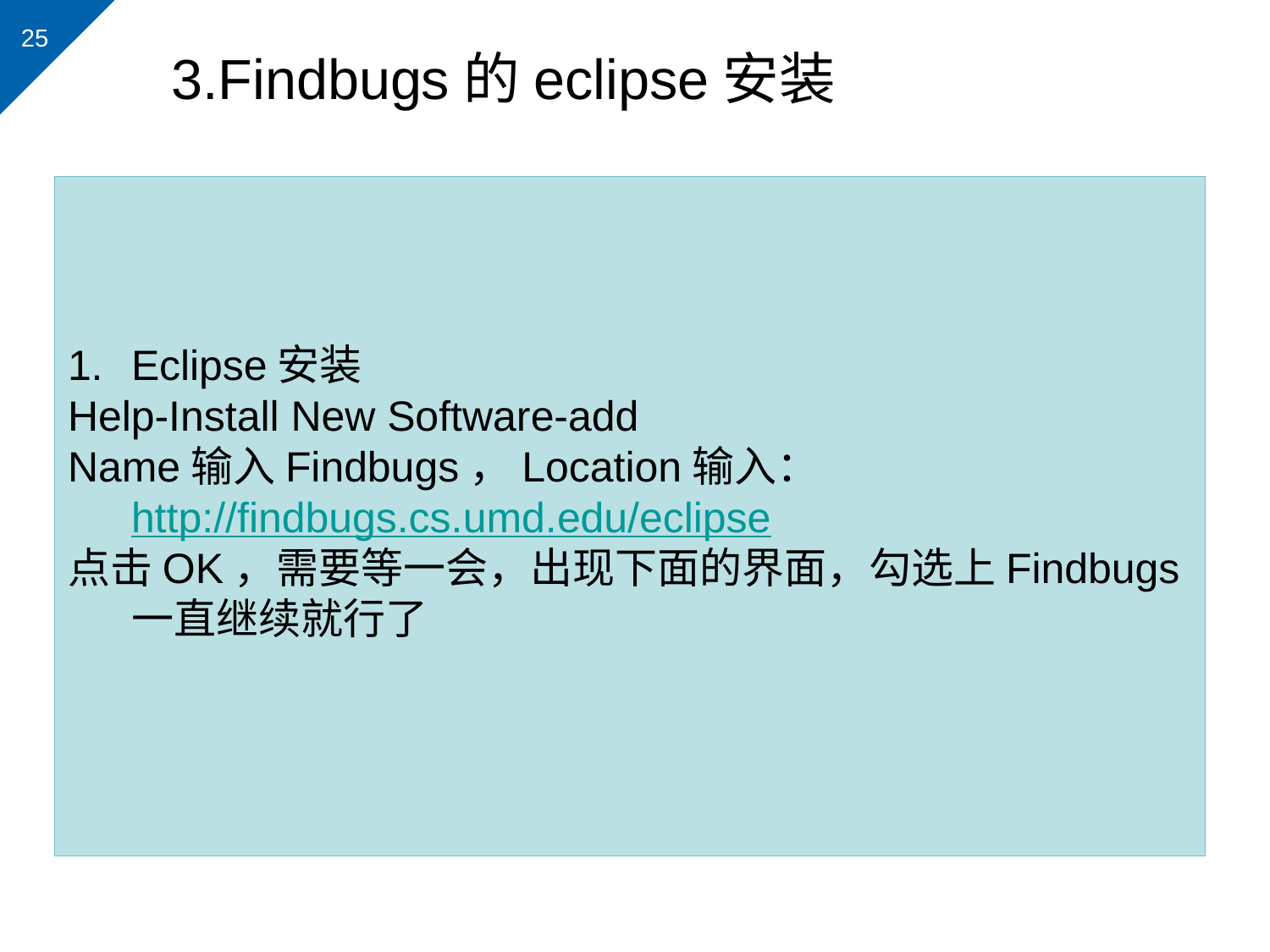

3.Findbugs的eclipse安装
Eclipse安装
Help-Install New Software-add
Name输入Findbugs，Location输入：http://findbugs.cs.umd.edu/eclipse
点击OK，需要等一会，出现下面的界面，勾选上Findbugs一直继续就行了